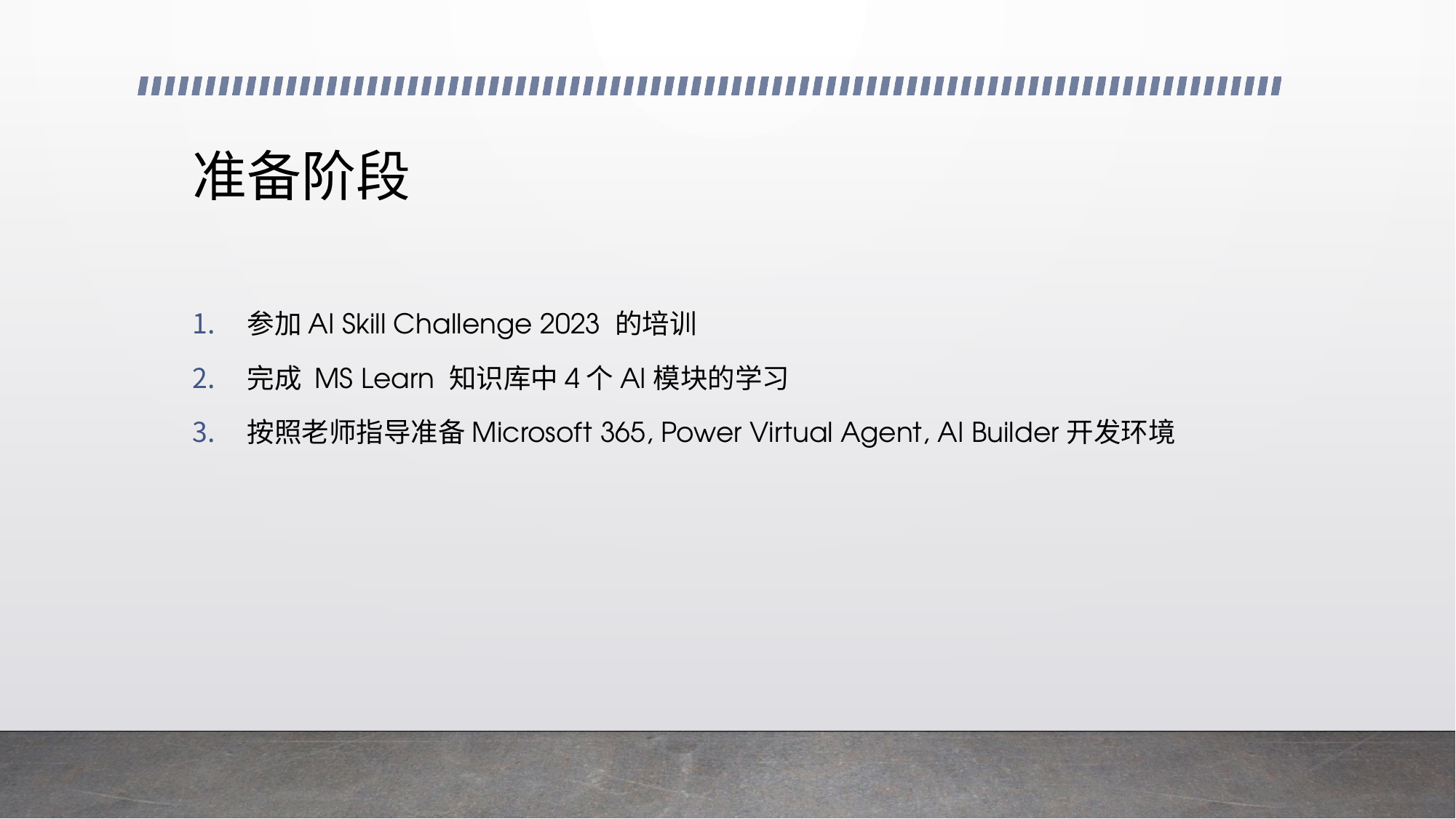

# 准备阶段
参加AI Skill Challenge 2023 的培训
完成 MS Learn 知识库中4个AI模块的学习
按照老师指导准备Microsoft 365, Power Virtual Agent, AI Builder开发环境